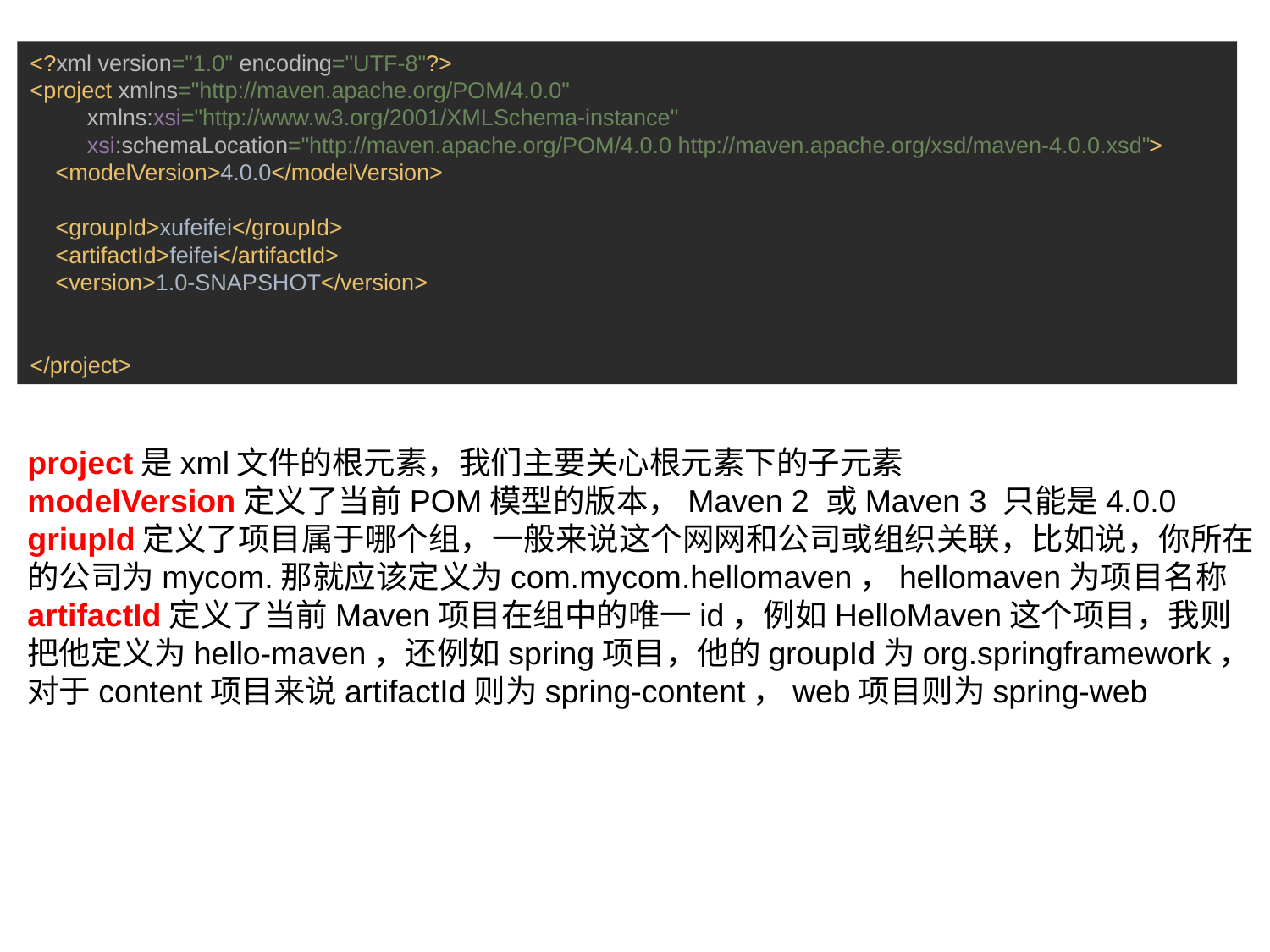

<?xml version="1.0" encoding="UTF-8"?>
<project xmlns="http://maven.apache.org/POM/4.0.0"
         xmlns:xsi="http://www.w3.org/2001/XMLSchema-instance"
         xsi:schemaLocation="http://maven.apache.org/POM/4.0.0 http://maven.apache.org/xsd/maven-4.0.0.xsd">
    <modelVersion>4.0.0</modelVersion>
    <groupId>xufeifei</groupId>
    <artifactId>feifei</artifactId>
    <version>1.0-SNAPSHOT</version>
</project>
project是xml文件的根元素，我们主要关心根元素下的子元素
modelVersion定义了当前POM模型的版本，Maven 2 或Maven 3 只能是4.0.0
griupId定义了项目属于哪个组，一般来说这个网网和公司或组织关联，比如说，你所在的公司为mycom.那就应该定义为com.mycom.hellomaven，hellomaven为项目名称
artifactId定义了当前Maven项目在组中的唯一id，例如HelloMaven这个项目，我则把他定义为hello-maven，还例如spring项目，他的groupId为org.springframework，对于content项目来说artifactId则为spring-content，web项目则为spring-web